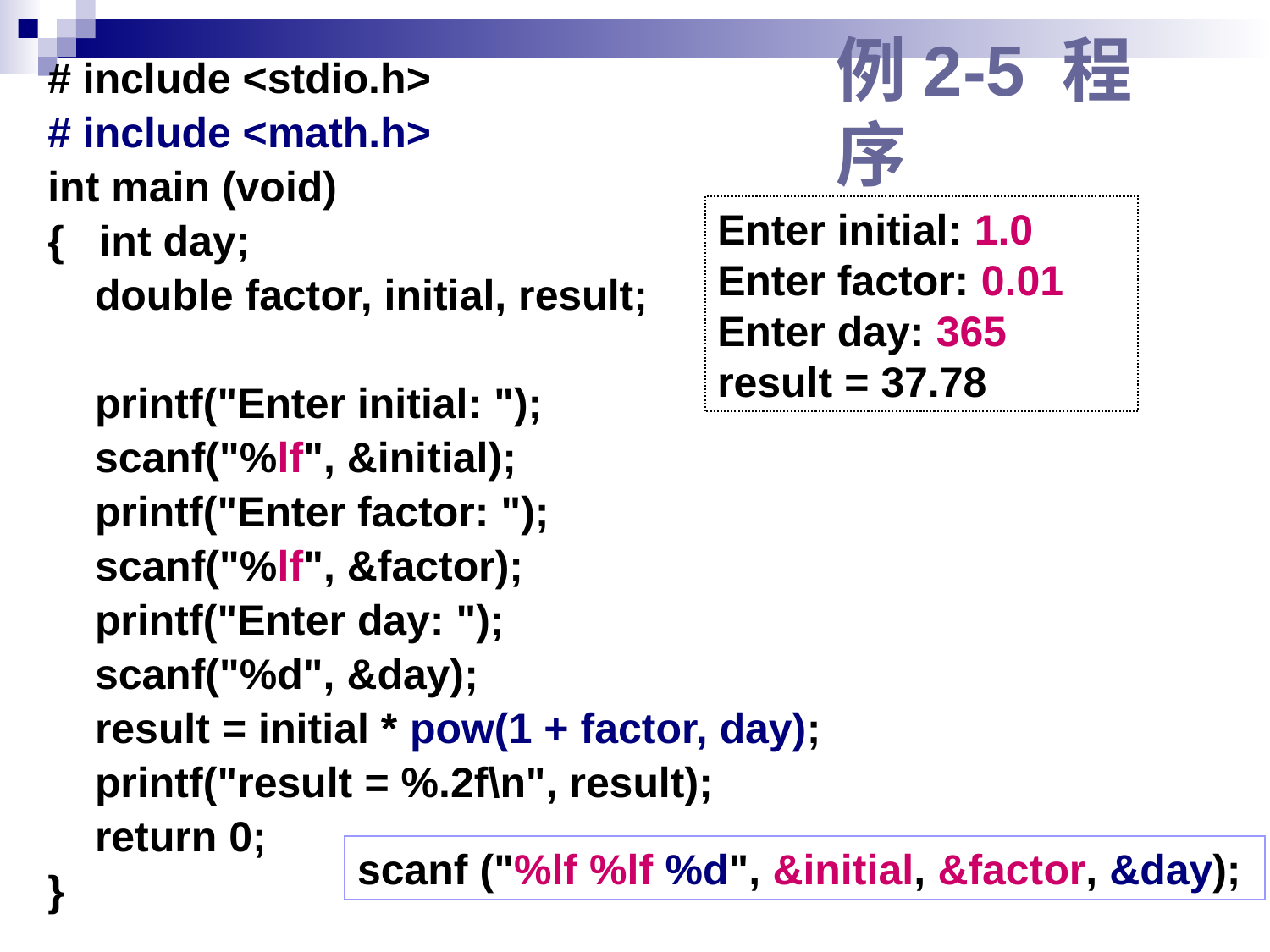

# include <stdio.h>
# include <math.h>
int main (void)
{   int day;
    double factor, initial, result;

    printf("Enter initial: ");
    scanf("%lf", &initial);
    printf("Enter factor: ");
    scanf("%lf", &factor);
    printf("Enter day: ");
    scanf("%d", &day);
    result = initial * pow(1 + factor, day);
    printf("result = %.2f\n", result);
    return 0;
}
# 例2-5 程序
Enter initial: 1.0
Enter factor: 0.01
Enter day: 365
result = 37.78
scanf ("%lf %lf %d", &initial, &factor, &day);